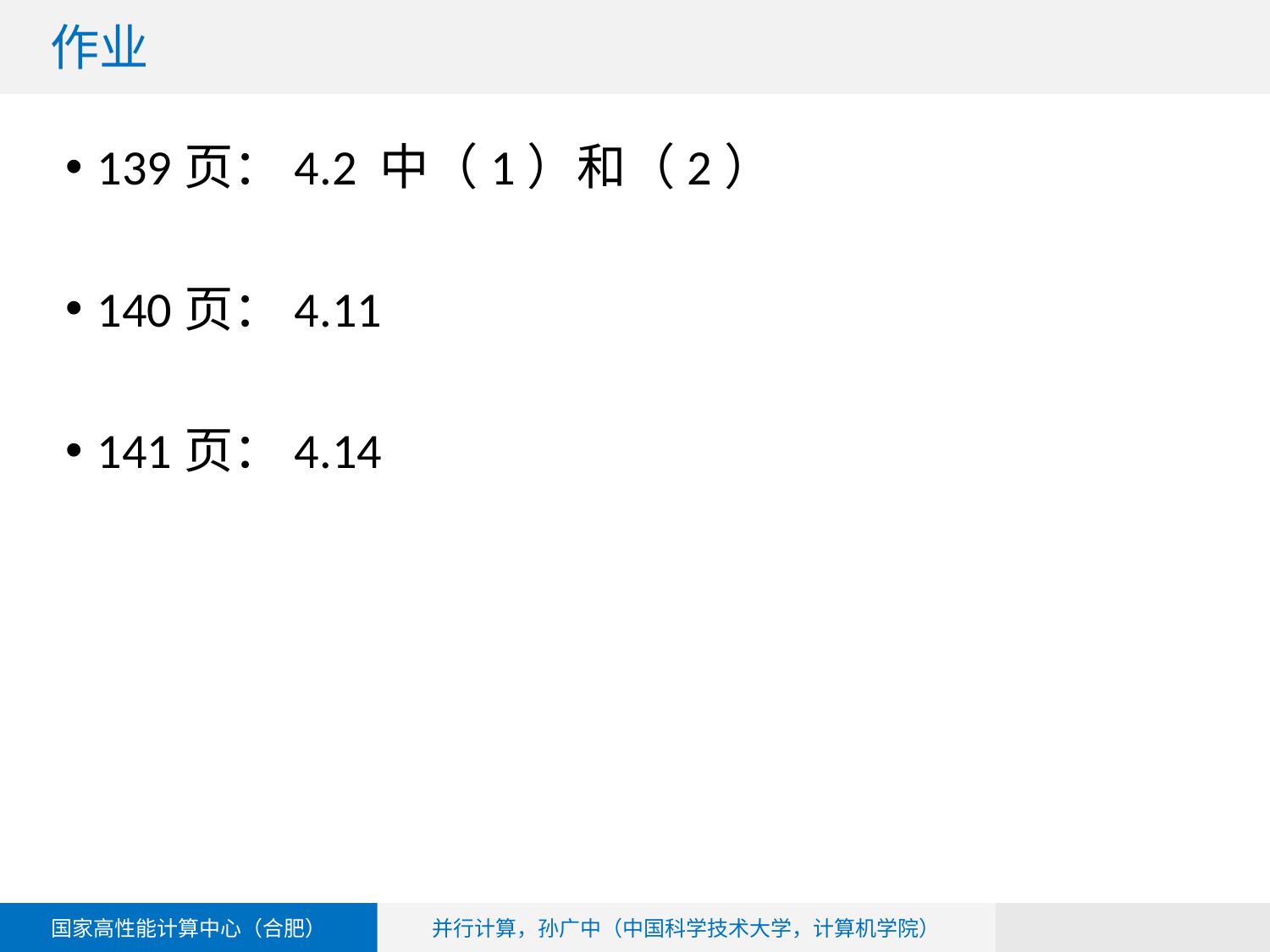

# 作业
139页：4.2 中（1）和（2）

140页：4.11

141页：4.14

35